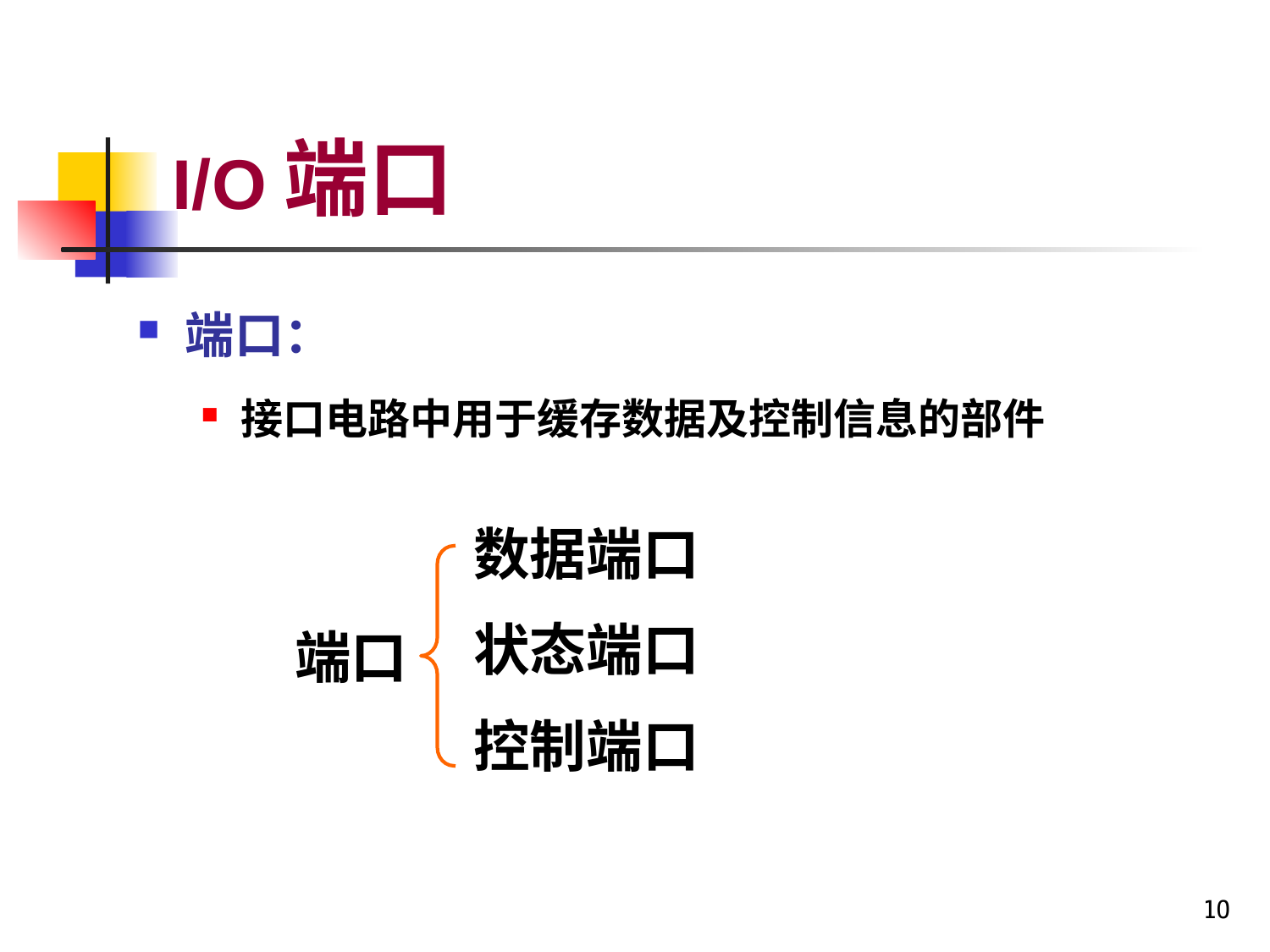

# I/O端口
端口：
接口电路中用于缓存数据及控制信息的部件
数据端口
状态端口
控制端口

端口
10